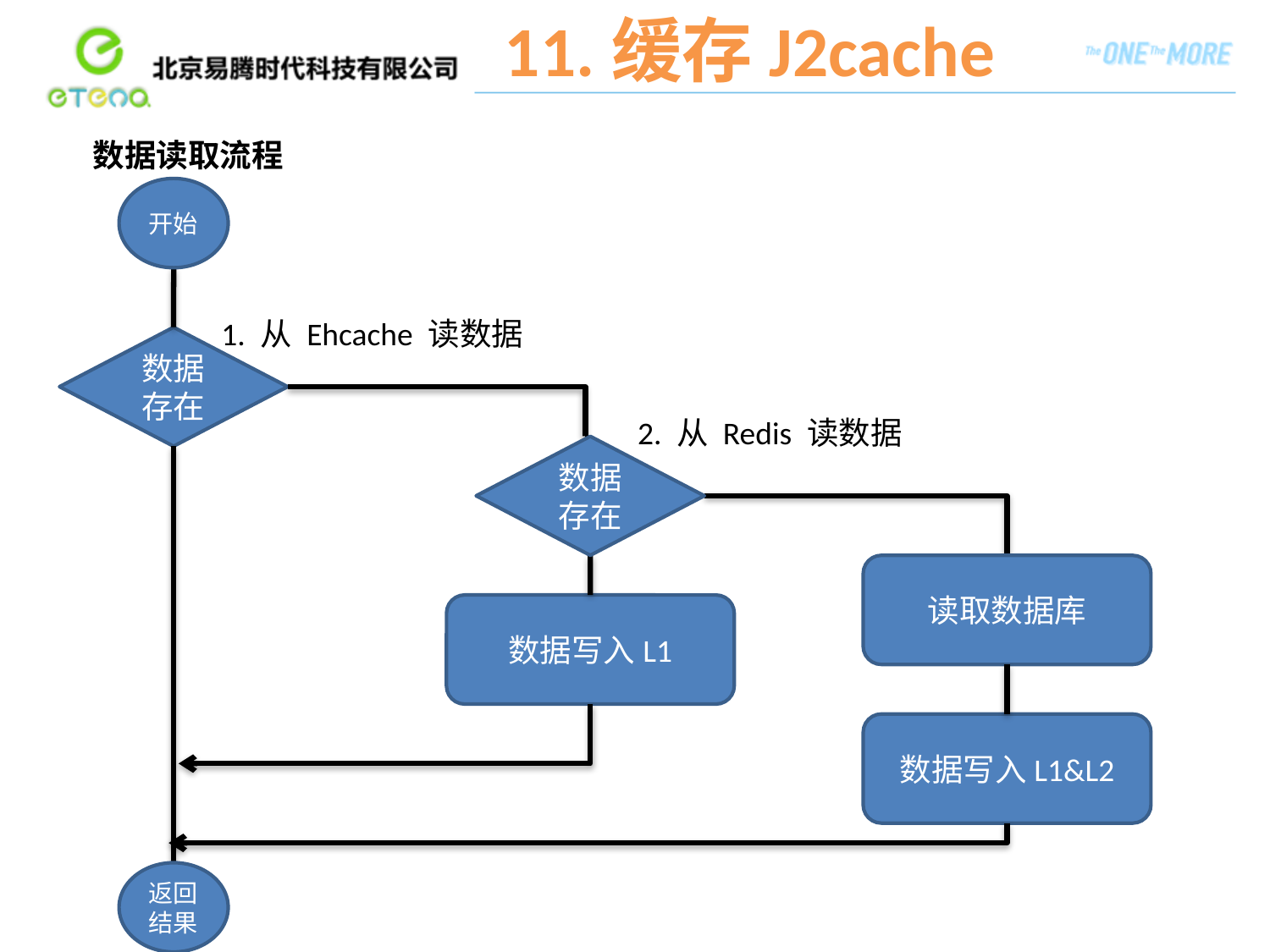

11.缓存J2cache
数据读取流程
开始
1. 从 Ehcache 读数据
数据存在
2. 从 Redis 读数据
数据存在
读取数据库
数据写入L1
数据写入L1&L2
返回结果